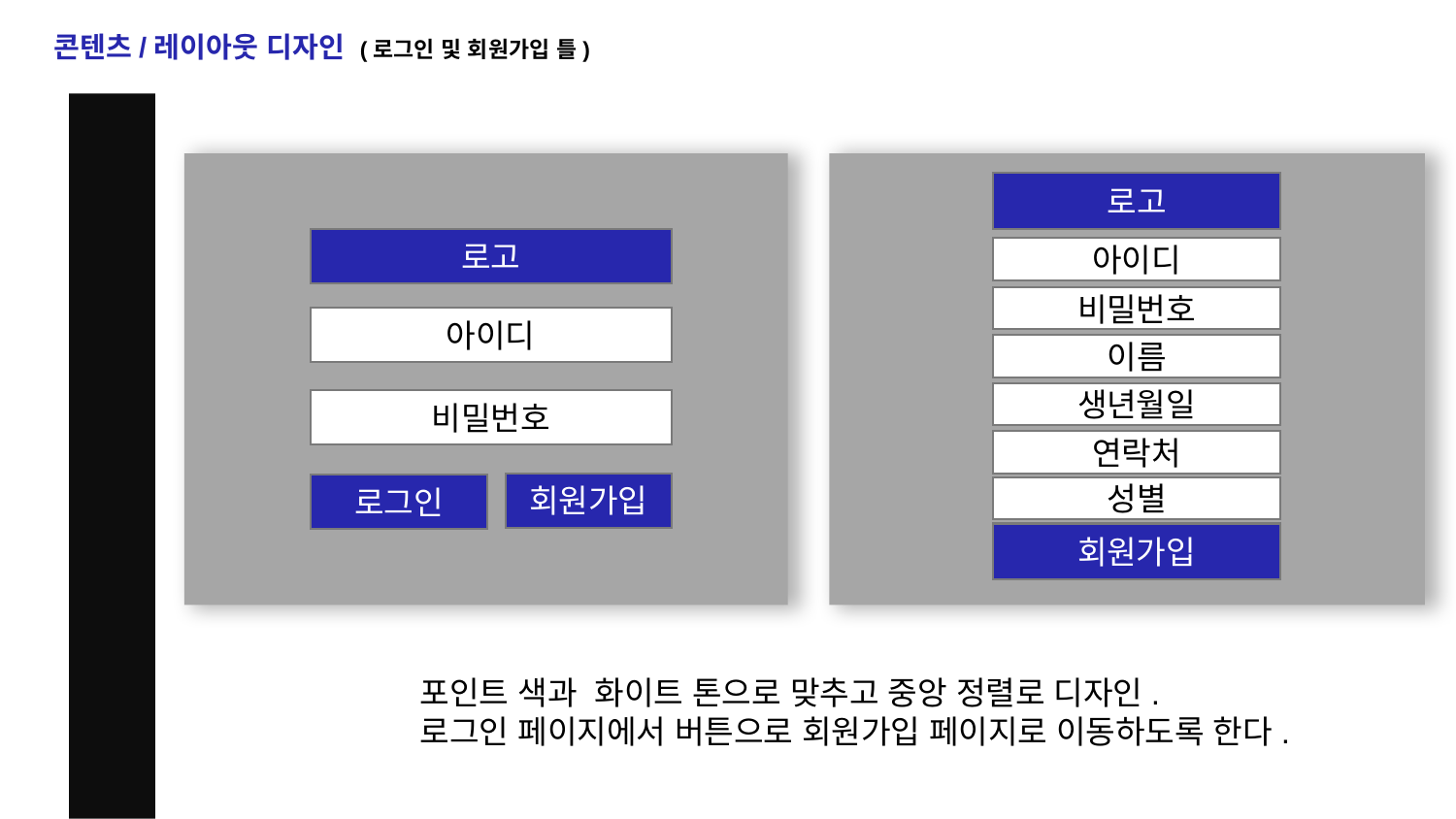

콘텐츠/레이아웃 디자인 (로그인 및 회원가입 틀)

로고
로고
아이디
비밀번호
아이디
이름
생년월일
비밀번호
연락처
회원가입
로그인
성별
회원가입
포인트 색과  화이트 톤으로 맞추고 중앙 정렬로 디자인.
로그인 페이지에서 버튼으로 회원가입 페이지로 이동하도록 한다.